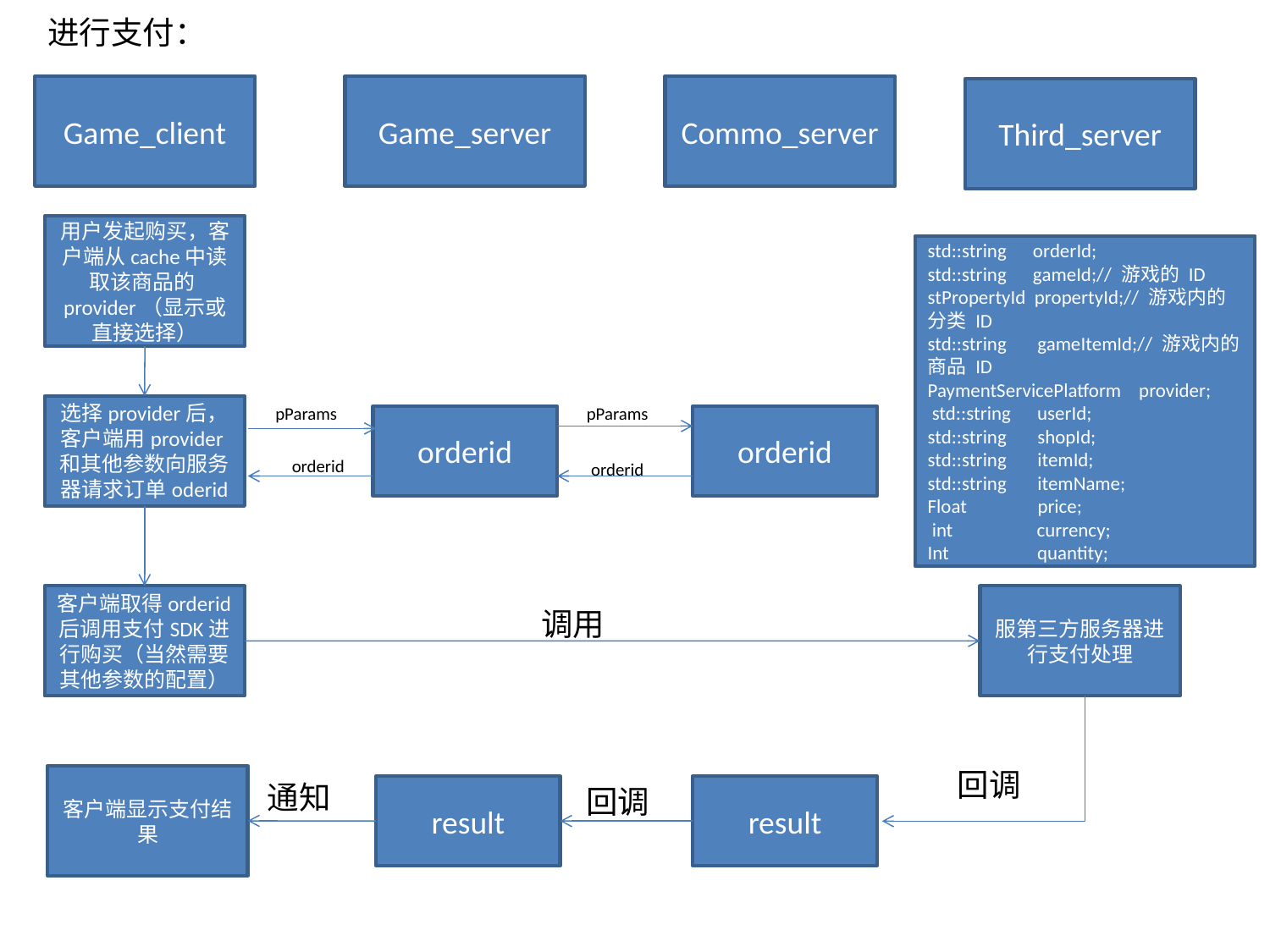

进行支付：
Game_client
Game_server
Commo_server
Third_server
用户发起购买，客户端从cache中读取该商品的provider（显示或直接选择）
std::string      orderId;
std::string      gameId;// 游戏的 ID
stPropertyId  propertyId;// 游戏内的分类 ID
std::string       gameItemId;// 游戏内的商品 ID
PaymentServicePlatform    provider;
 std::string      userId;
std::string       shopId;
std::string       itemId;
std::string       itemName;
Float                price;
 int                   currency;
Int                    quantity;
选择provider后，客户端用provider和其他参数向服务器请求订单oderid
pParams

pParams

orderid
orderid
orderid

orderid

客户端取得orderid后调用支付SDK进行购买（当然需要其他参数的配置）
服第三方服务器进行支付处理
调用
回调
客户端显示支付结果
通知
result
回调
result